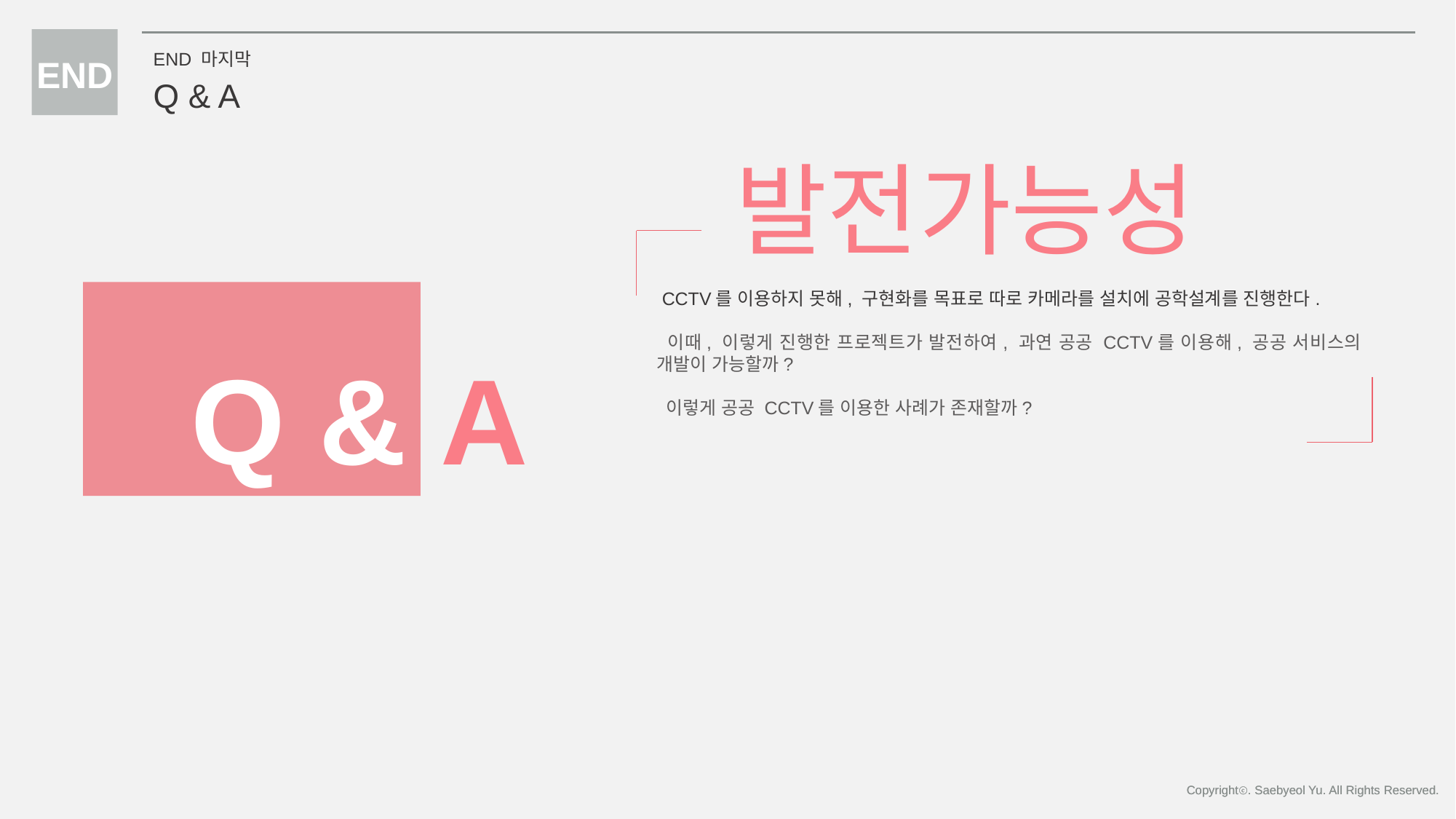

END 마지막
Q & A
END
발전가능성

 CCTV를 이용하지 못해, 구현화를 목표로 따로 카메라를 설치에 공학설계를 진행한다.

 이때, 이렇게 진행한 프로젝트가 발전하여, 과연 공공 CCTV를 이용해, 공공 서비스의 개발이 가능할까?

 이렇게 공공 CCTV를 이용한 사례가 존재할까?
Q & A
Copyrightⓒ. Saebyeol Yu. All Rights Reserved.